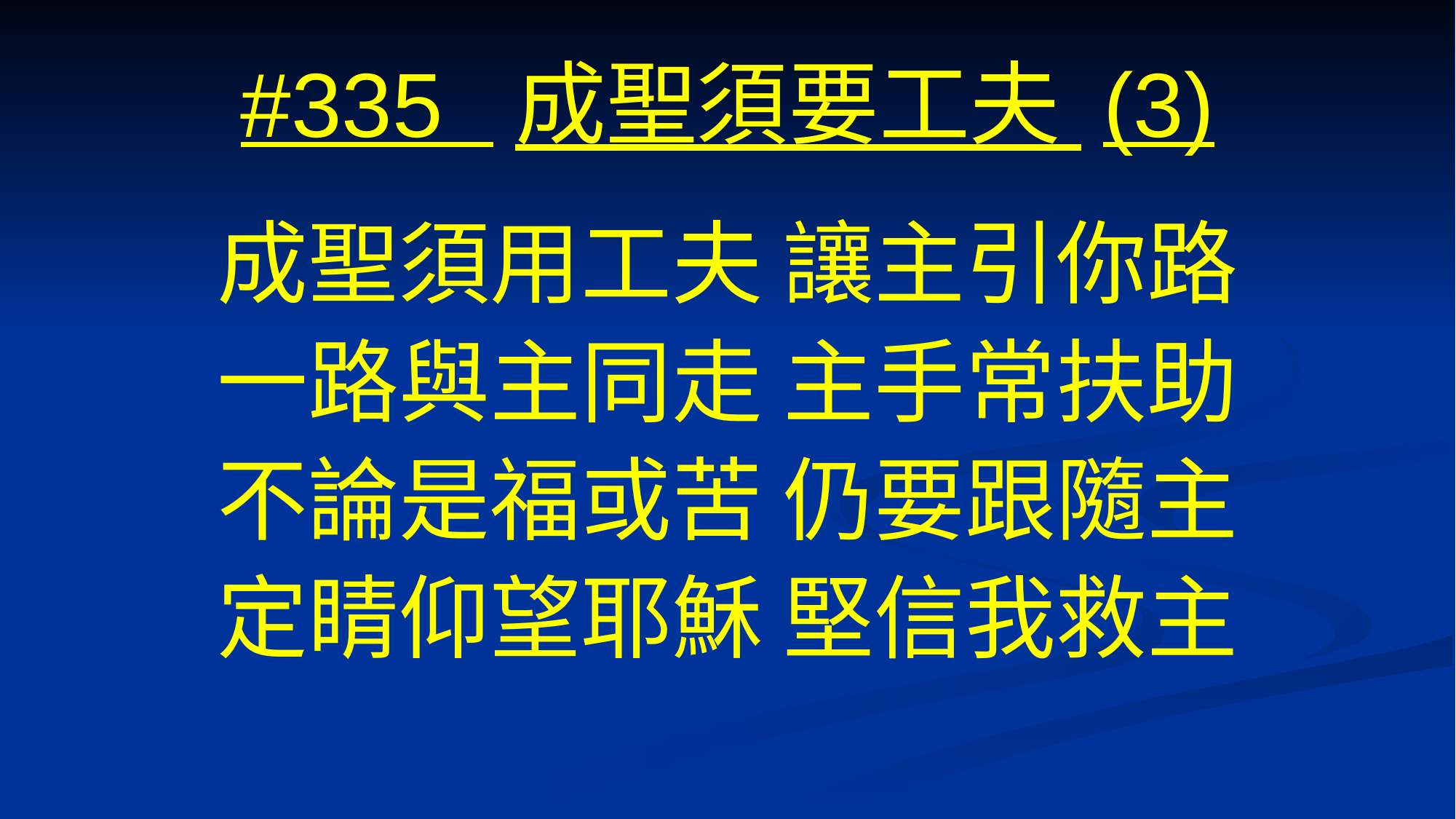

# #335  成聖須要工夫 (3)
成聖須用工夫 讓主引你路
一路與主同走 主手常扶助
不論是福或苦 仍要跟隨主
定睛仰望耶穌 堅信我救主